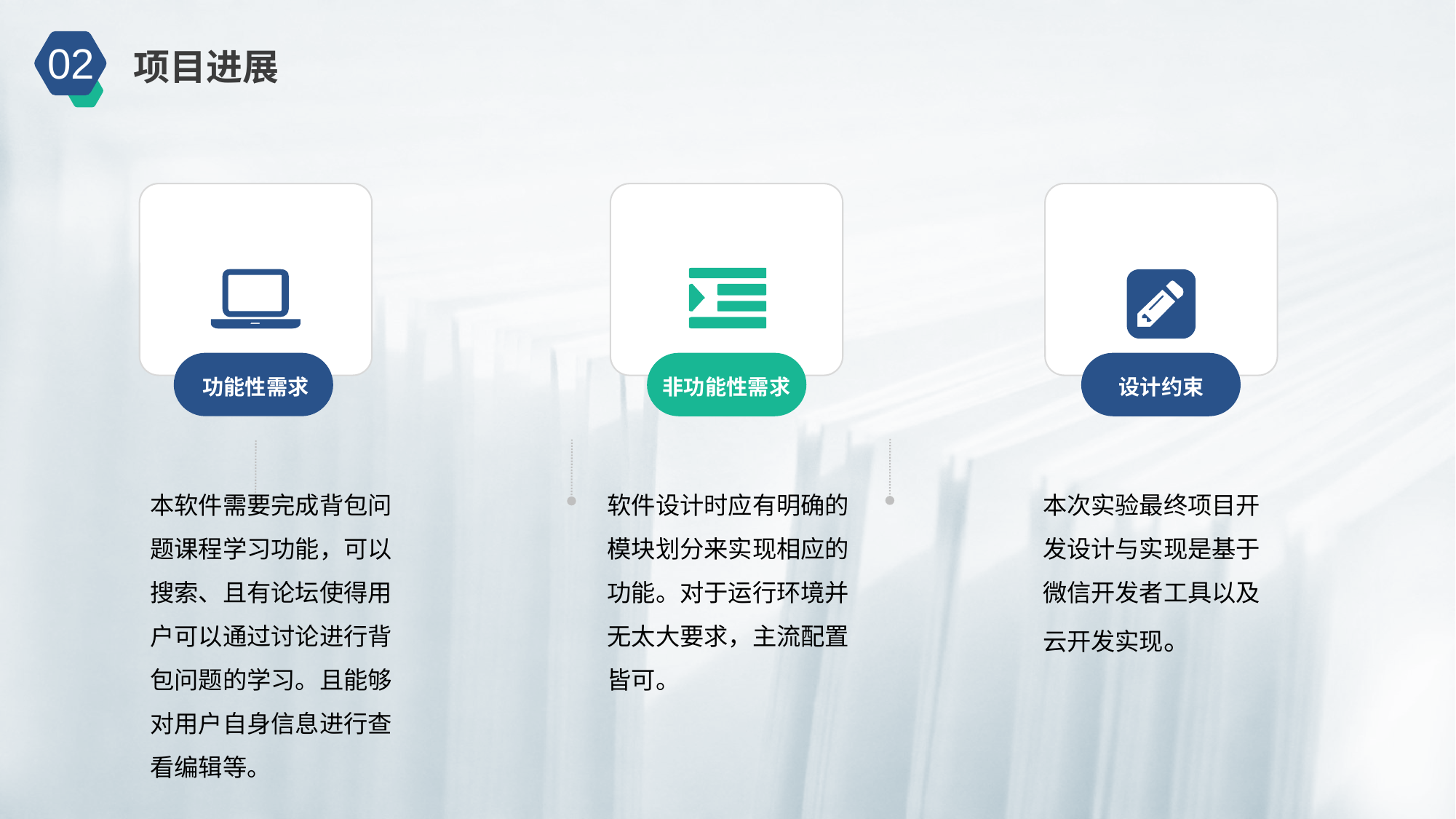

02

项目进展

功能性需求
非功能性需求
设计约束
本软件需要完成背包问题课程学习功能，可以搜索、且有论坛使得用户可以通过讨论进行背包问题的学习。且能够对用户自身信息进行查看编辑等。
软件设计时应有明确的模块划分来实现相应的功能。对于运行环境并无太大要求，主流配置皆可。
本次实验最终项目开发设计与实现是基于微信开发者工具以及云开发实现。